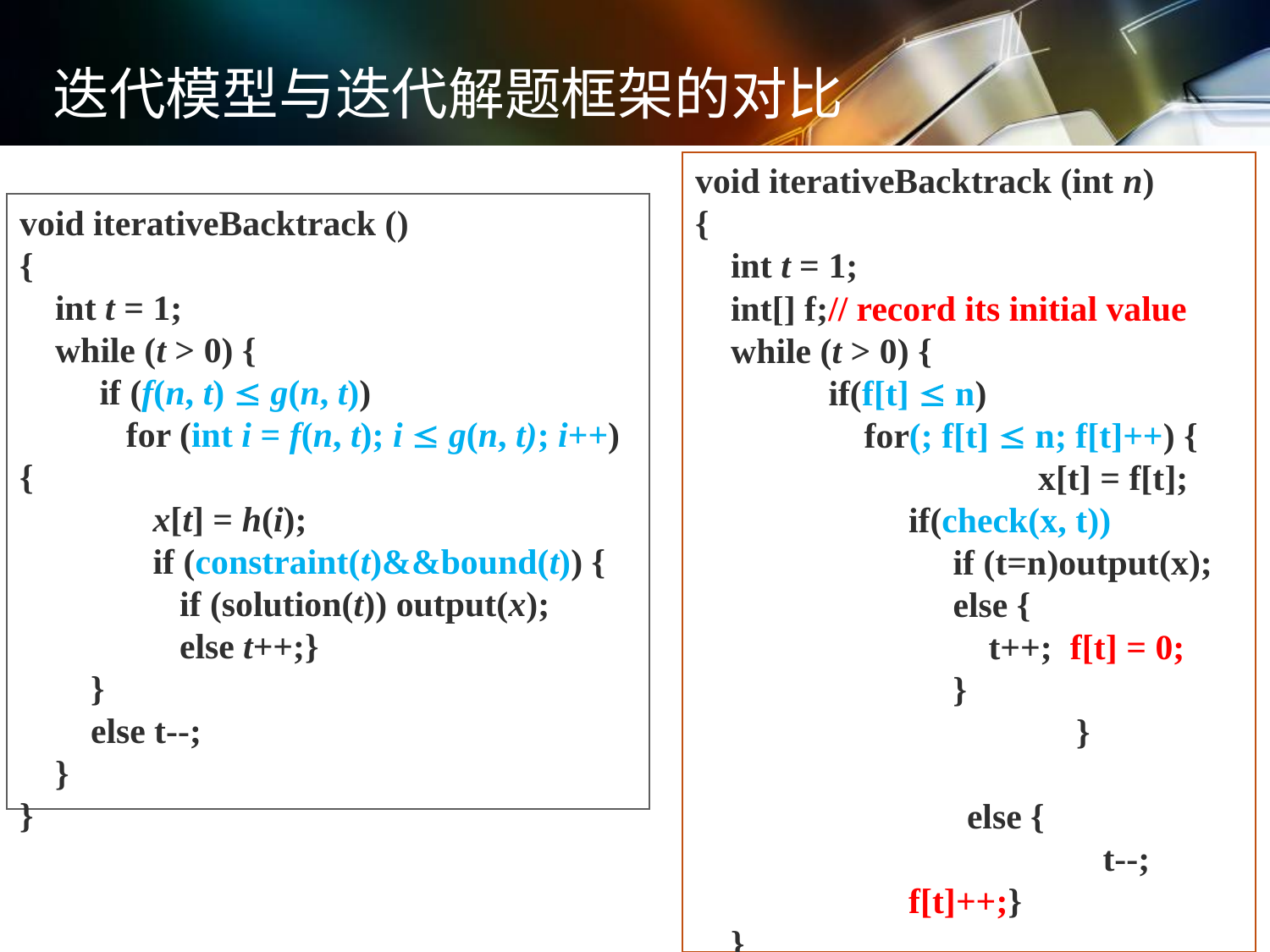

迭代模型与迭代解题框架的对比
void iterativeBacktrack (int n)
{
    int t = 1;
    int[] f;// record its initial value
    while (t > 0) {
               if(f[t] ≤ n)
                   for(; f[t] ≤ n; f[t]++) {
		          x[t] = f[t];
                        if(check(x, t))
                             if (t=n)output(x);
                             else {
                                 t++;  f[t] = 0;
                             }
			}
		  else {
			   t--;
                        f[t]++;}
    }
}
void iterativeBacktrack ()
{
    int t = 1;
    while (t > 0) {
         if (f(n, t) ≤ g(n, t))
            for (int i = f(n, t); i ≤ g(n, t); i++) {
               x[t] = h(i);
               if (constraint(t)&&bound(t)) {
                  if (solution(t)) output(x);
                  else t++;}
        }
        else t--;
    }
}